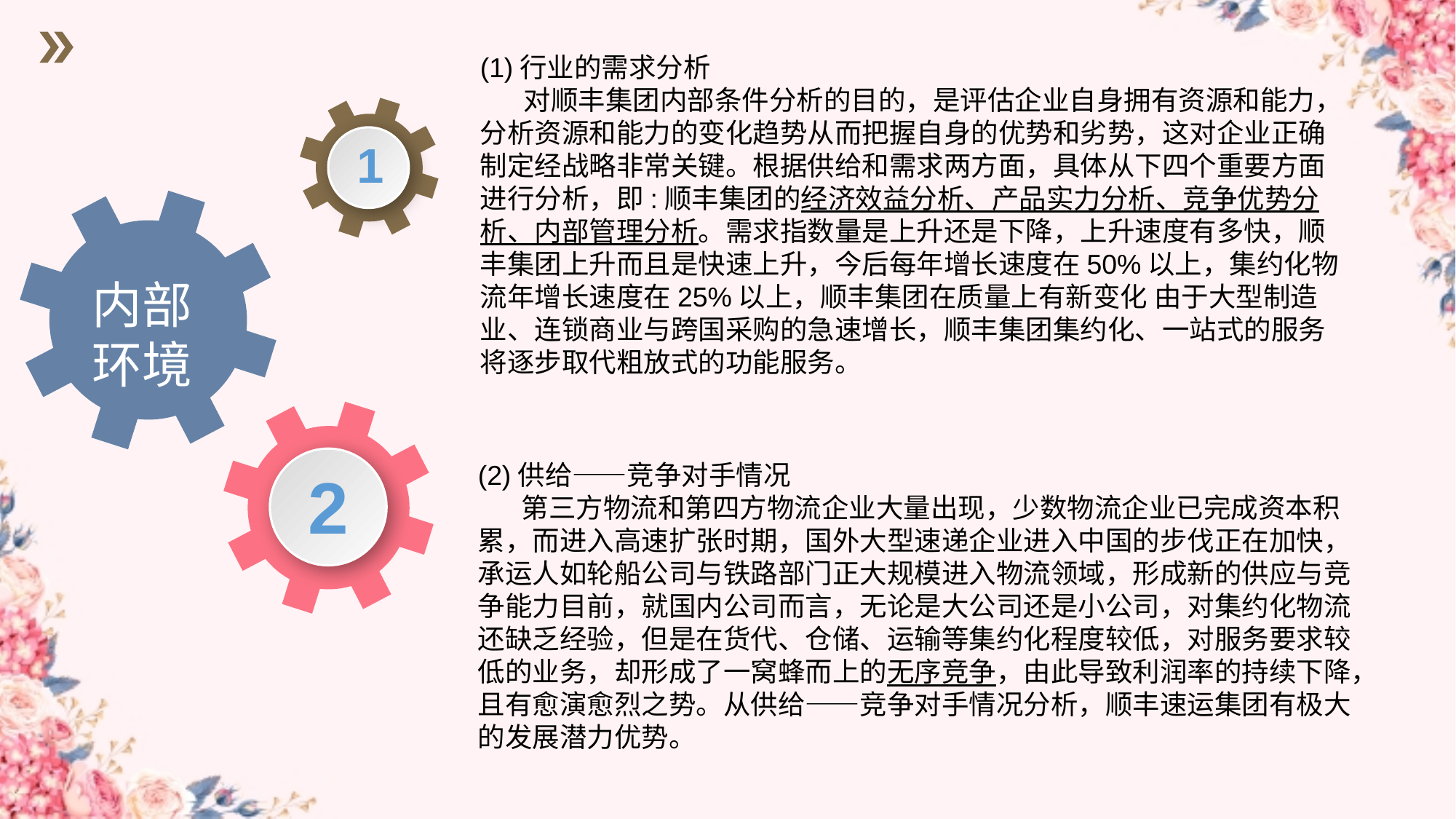

(1)行业的需求分析
      对顺丰集团内部条件分析的目的，是评估企业自身拥有资源和能力，分析资源和能力的变化趋势从而把握自身的优势和劣势，这对企业正确制定经战略非常关键。根据供给和需求两方面，具体从下四个重要方面进行分析，即:顺丰集团的经济效益分析、产品实力分析、竞争优势分析、内部管理分析。需求指数量是上升还是下降，上升速度有多快，顺丰集团上升而且是快速上升，今后每年增长速度在50%以上，集约化物流年增长速度在25%以上，顺丰集团在质量上有新变化 由于大型制造业、连锁商业与跨国采购的急速增长，顺丰集团集约化、一站式的服务将逐步取代粗放式的功能服务。

1

内部环境

2
(2)供给——竞争对手情况
      第三方物流和第四方物流企业大量出现，少数物流企业已完成资本积累，而进入高速扩张时期，国外大型速递企业进入中国的步伐正在加快，承运人如轮船公司与铁路部门正大规模进入物流领域，形成新的供应与竞争能力目前，就国内公司而言，无论是大公司还是小公司，对集约化物流还缺乏经验，但是在货代、仓储、运输等集约化程度较低，对服务要求较低的业务，却形成了一窝蜂而上的无序竞争，由此导致利润率的持续下降，且有愈演愈烈之势。从供给——竞争对手情况分析，顺丰速运集团有极大的发展潜力优势。